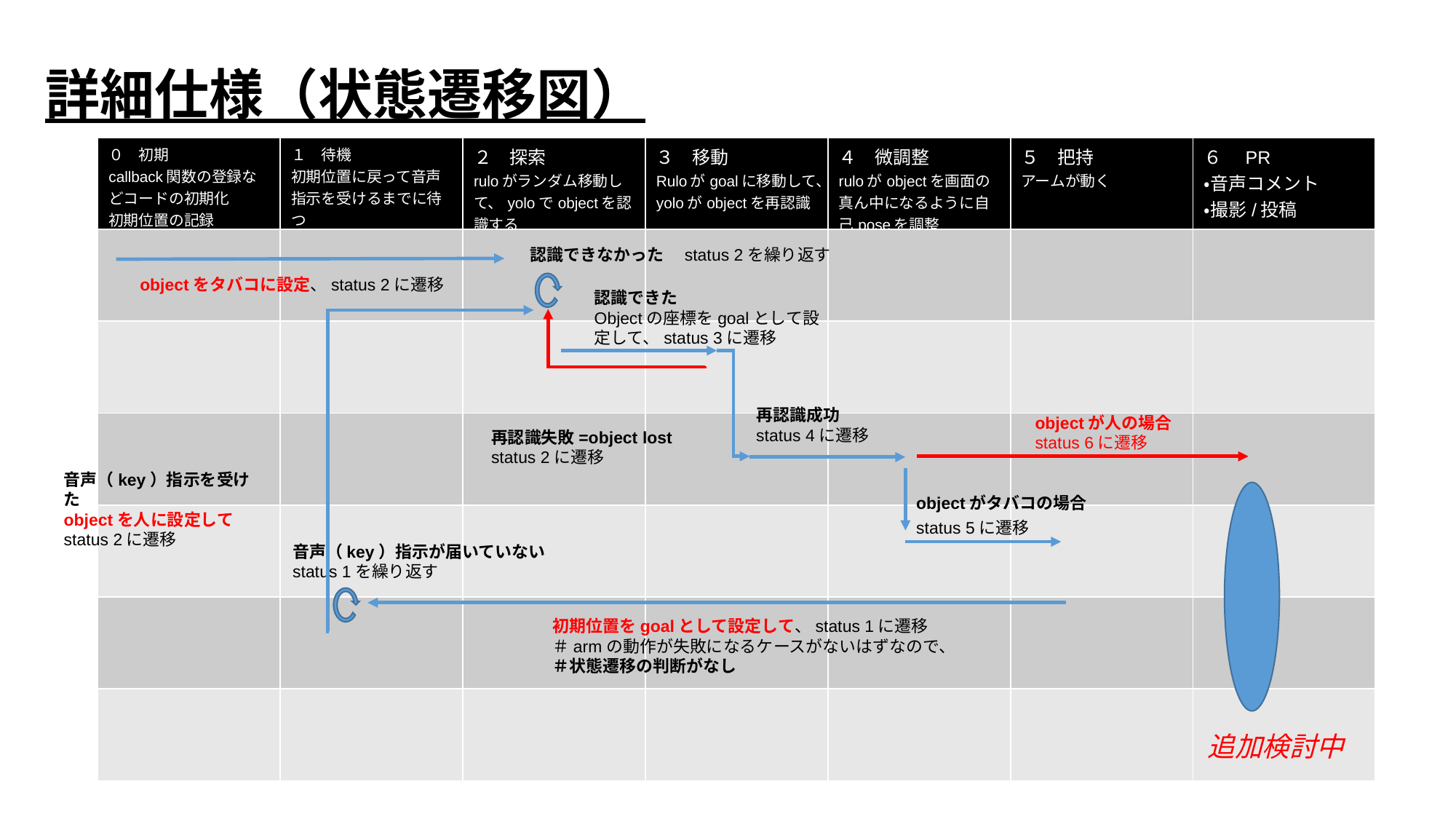

詳細仕様（状態遷移図）
| ０　初期 callback関数の登録などコードの初期化 初期位置の記録 | １　待機 初期位置に戻って音声指示を受けるまでに待つ | ２　探索 ruloがランダム移動して、yoloでobjectを認識する | ３　移動 Ruloがgoalに移動して、yoloがobjectを再認識 | ４　微調整 ruloがobjectを画面の真ん中になるように自己poseを調整 | ５　把持 アームが動く | ６　PR ・音声コメント ・撮影/投稿 |
| --- | --- | --- | --- | --- | --- | --- |
|  |  |  |  |  |  |  |
|  |  |  |  |  |  |  |
|  |  |  |  |  |  |  |
|  |  |  |  |  |  |  |
|  |  |  |  |  |  |  |
|  |  |  |  |  |  |  |
認識できなかった　status 2を繰り返す
objectをタバコに設定、status 2に遷移

認識できた
Objectの座標をgoalとして設定して、status 3に遷移

再認識成功
status 4に遷移
objectが人の場合
status 6に遷移
再認識失敗=object lost
status 2に遷移

音声（key）指示を受けた
objectを人に設定して
status 2に遷移

objectがタバコの場合
status 5に遷移
音声（key）指示が届いていない
status 1を繰り返す

初期位置をgoalとして設定して、status 1に遷移
＃armの動作が失敗になるケースがないはずなので、
＃状態遷移の判断がなし
追加検討中